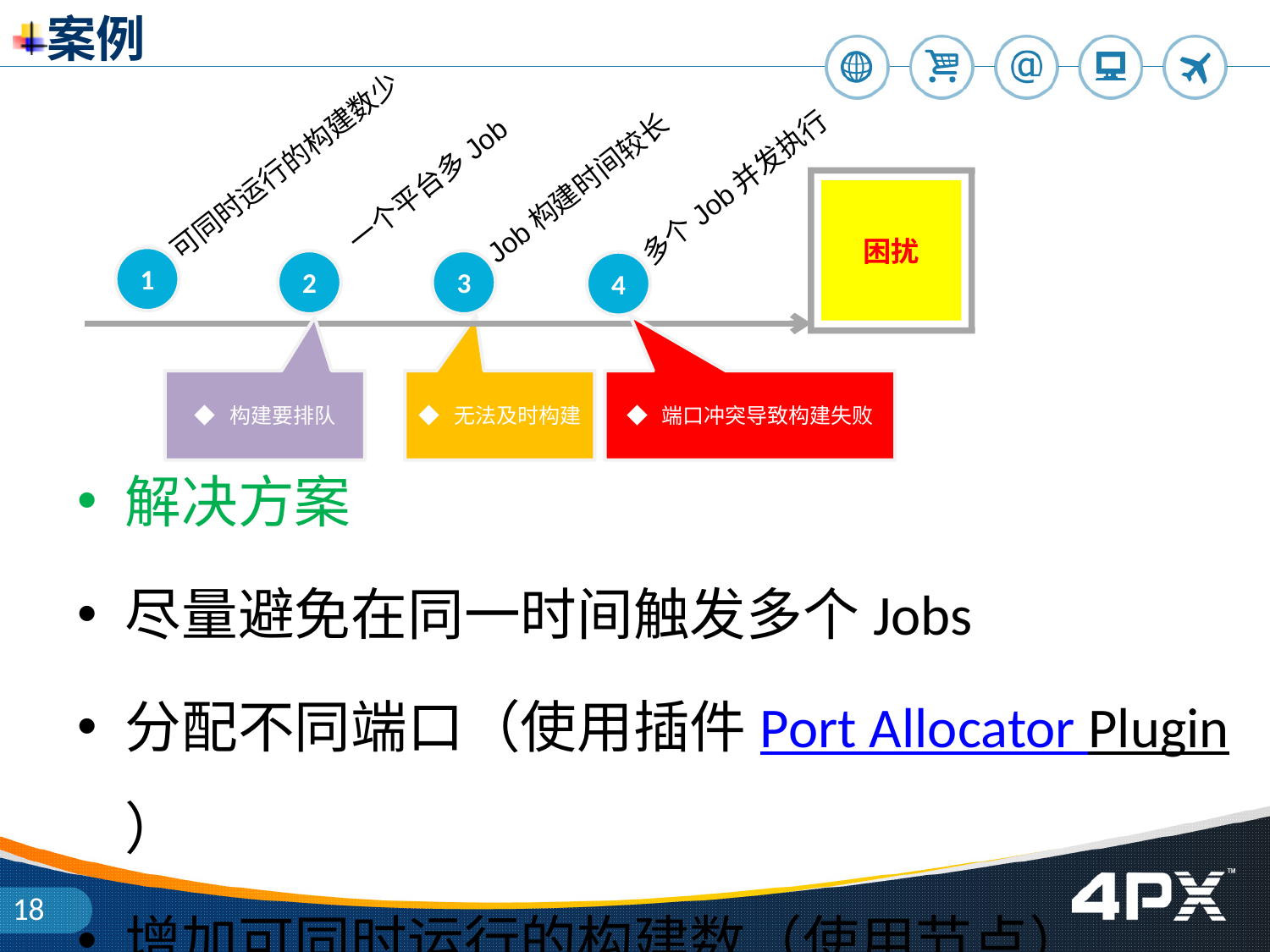

# 案例
可同时运行的构建数少
1
一个平台多Job
2
Job构建时间较长
3
多个Job并发执行
4

困扰
◆  构建要排队
◆  无法及时构建
◆  端口冲突导致构建失败
解决方案
尽量避免在同一时间触发多个Jobs
分配不同端口（使用插件Port Allocator Plugin）
增加可同时运行的构建数（使用节点）

Back
18